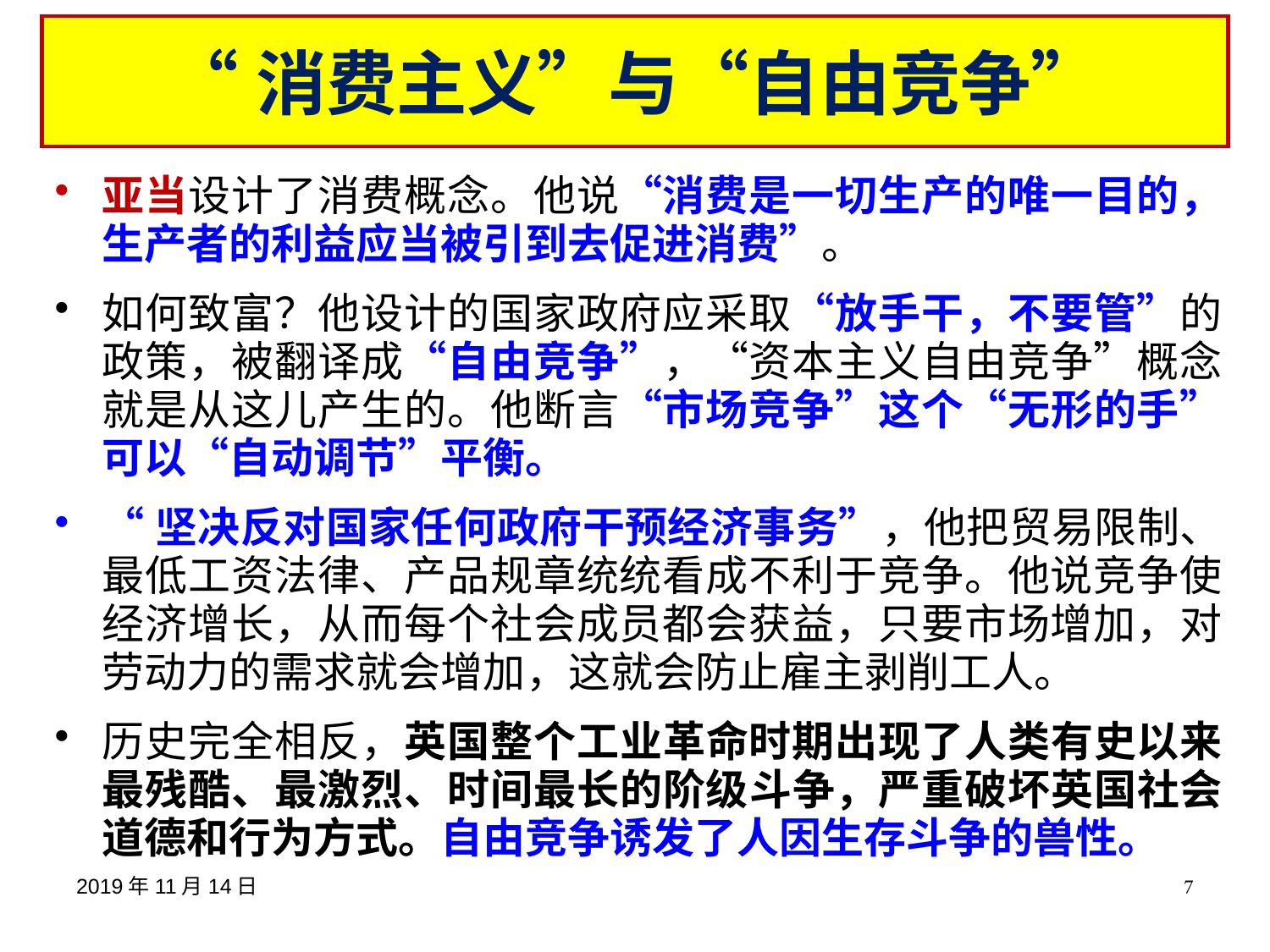

# “消费主义”与“自由竞争”
亚当设计了消费概念。他说“消费是一切生产的唯一目的，生产者的利益应当被引到去促进消费”。
如何致富？他设计的国家政府应采取“放手干，不要管”的政策，被翻译成“自由竞争”，“资本主义自由竞争”概念就是从这儿产生的。他断言“市场竞争”这个“无形的手”可以“自动调节”平衡。
“坚决反对国家任何政府干预经济事务”，他把贸易限制、最低工资法律、产品规章统统看成不利于竞争。他说竞争使经济增长，从而每个社会成员都会获益，只要市场增加，对劳动力的需求就会增加，这就会防止雇主剥削工人。
历史完全相反，英国整个工业革命时期出现了人类有史以来最残酷、最激烈、时间最长的阶级斗争，严重破坏英国社会道德和行为方式。自由竞争诱发了人因生存斗争的兽性。
2019年11月14日
7